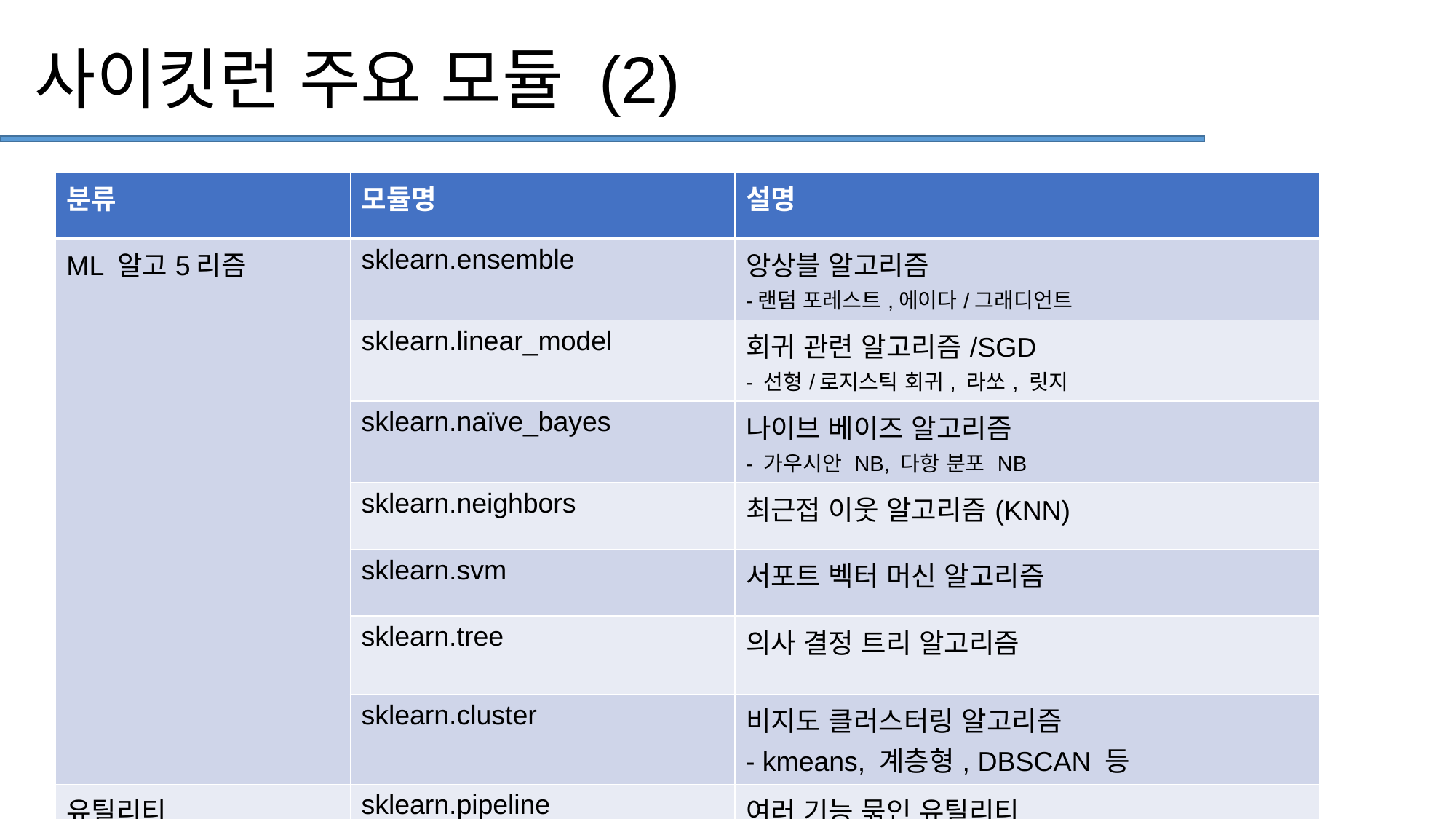

# 사이킷런 주요 모듈 (2)

| 분류 | 모듈명 | 설명 |
| --- | --- | --- |
| ML 알고5리즘 | sklearn.ensemble | 앙상블 알고리즘 -랜덤 포레스트,에이다/그래디언트 |
| 피처처리 | sklearn.linear\_model | 회귀 관련 알고리즘/SGD - 선형/로지스틱 회귀, 라쏘, 릿지 |
|  | sklearn.naïve\_bayes | 나이브 베이즈 알고리즘 - 가우시안 NB, 다항 분포 NB |
|  | sklearn.neighbors | 최근접 이웃 알고리즘(KNN) |
| 피처처리 & 차원축소 | sklearn.svm | 서포트 벡터 머신 알고리즘 |
| 데이터 분리, 검증 & 파라미터 튜닝 | sklearn.tree | 의사 결정 트리 알고리즘 |
| 평가 | sklearn.cluster | 비지도 클러스터링 알고리즘 - kmeans, 계층형, DBSCAN 등 |
| 유틸리티 | sklearn.pipeline | 여러 기능 묶인 유틸리티 |